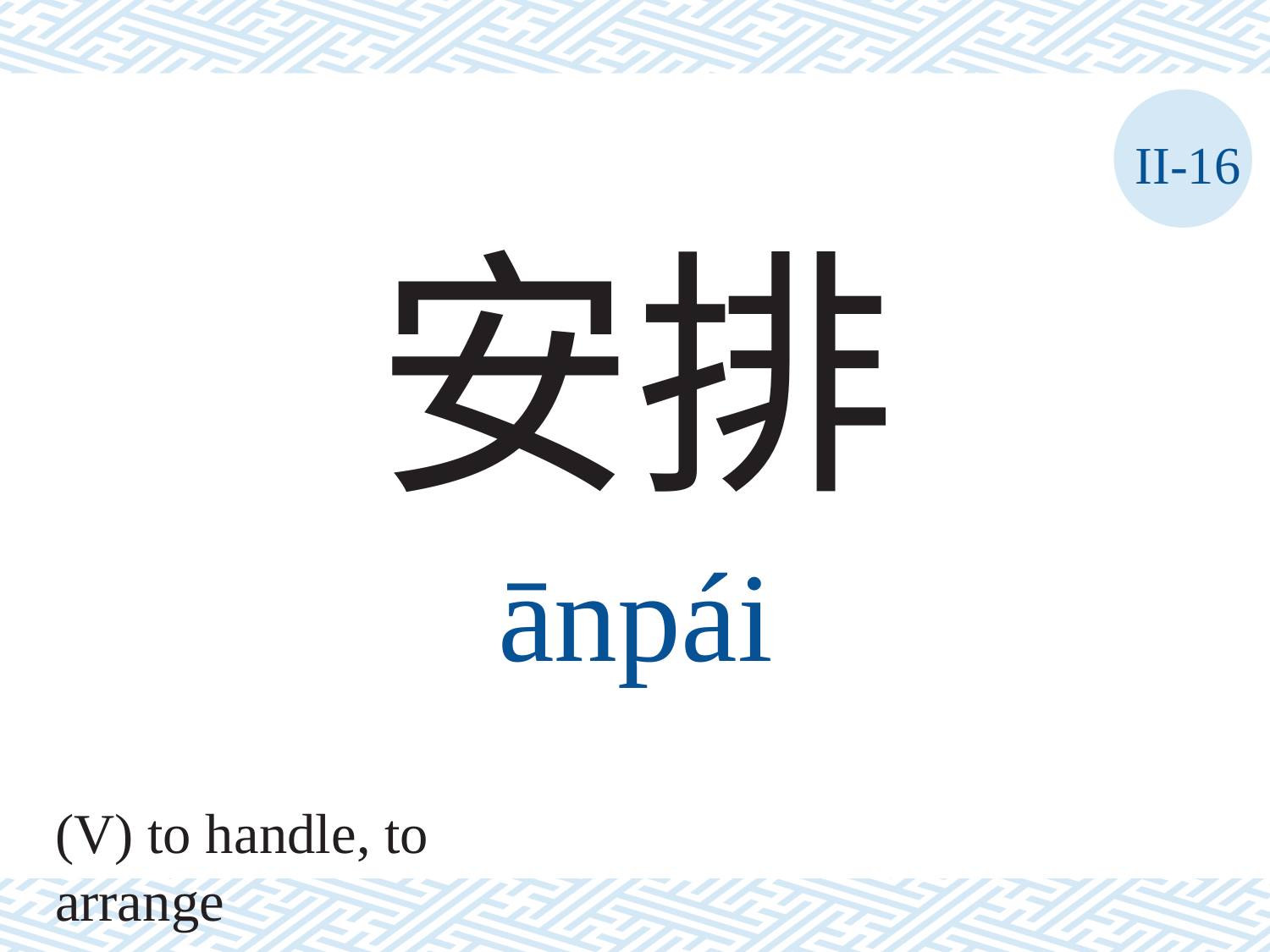

II-16
安排
ānpái
(V) to handle, to arrange